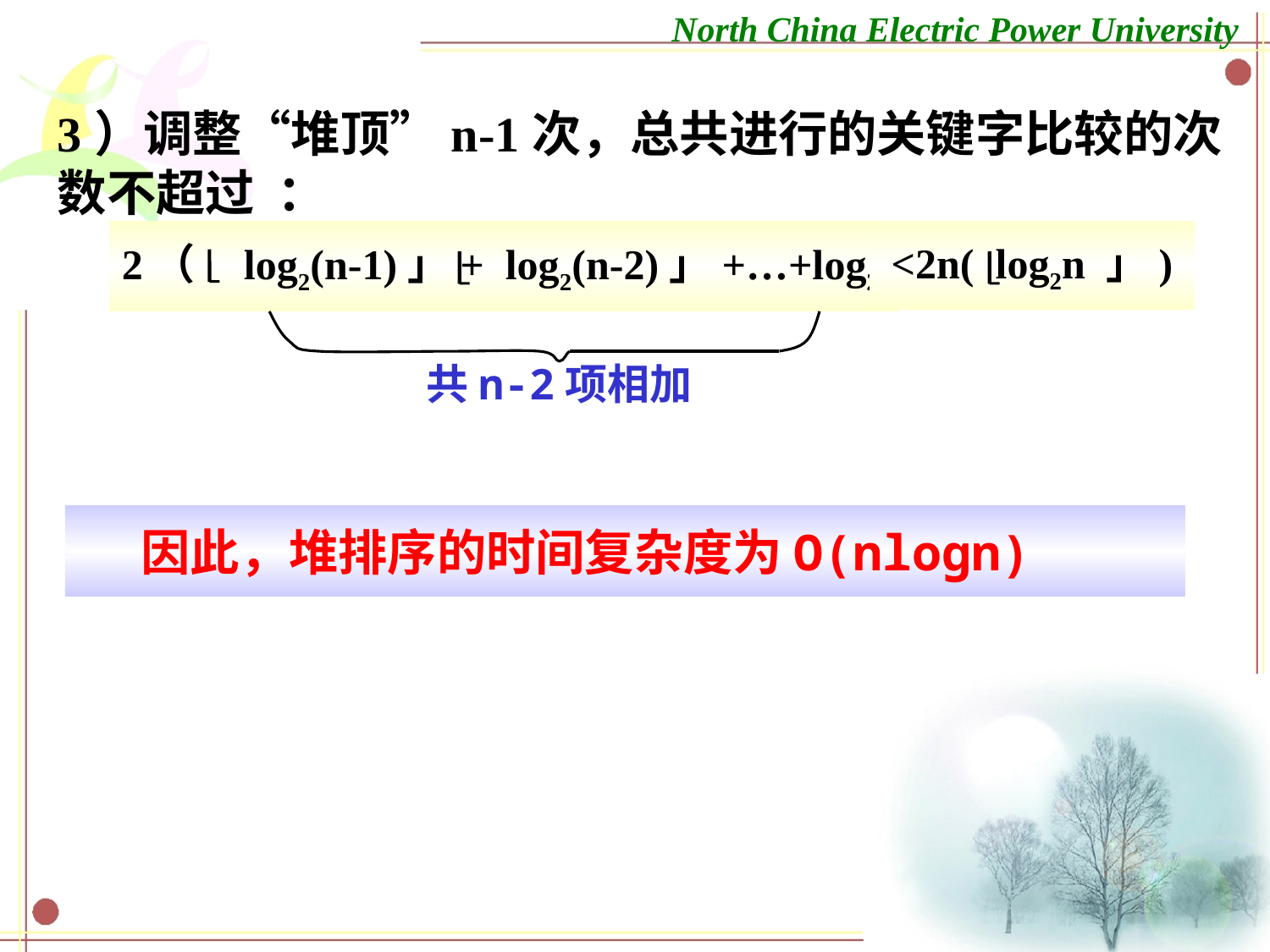

3）调整“堆顶”n-1次，总共进行的关键字比较的次数不超过  ：
2（    log2(n-1)」+  log2(n-2)」+…+log22）

<2n(  log2n 」)

共n-2项相加
因此，堆排序的时间复杂度为O(nlogn)